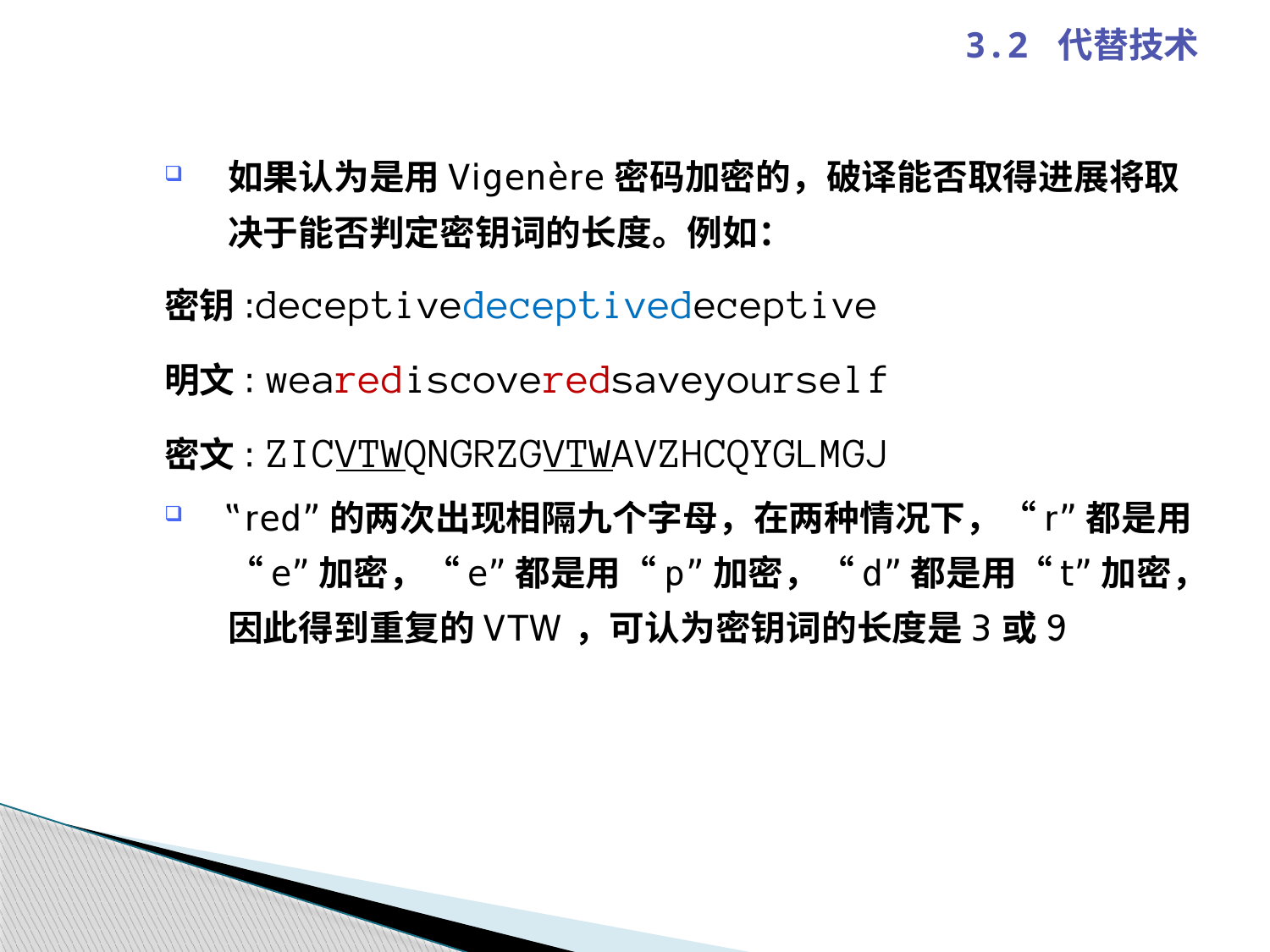

3.2 代替技术
如果认为是用Vigenère密码加密的，破译能否取得进展将取决于能否判定密钥词的长度。例如：
密钥:deceptivedeceptivedeceptive
明文: wearediscoveredsaveyourself
密文: ZICVTWQNGRZGVTWAVZHCQYGLMGJ
“red”的两次出现相隔九个字母，在两种情况下，“r”都是用“e”加密，“e”都是用“p”加密，“d”都是用“t”加密，因此得到重复的VTW，可认为密钥词的长度是3或9